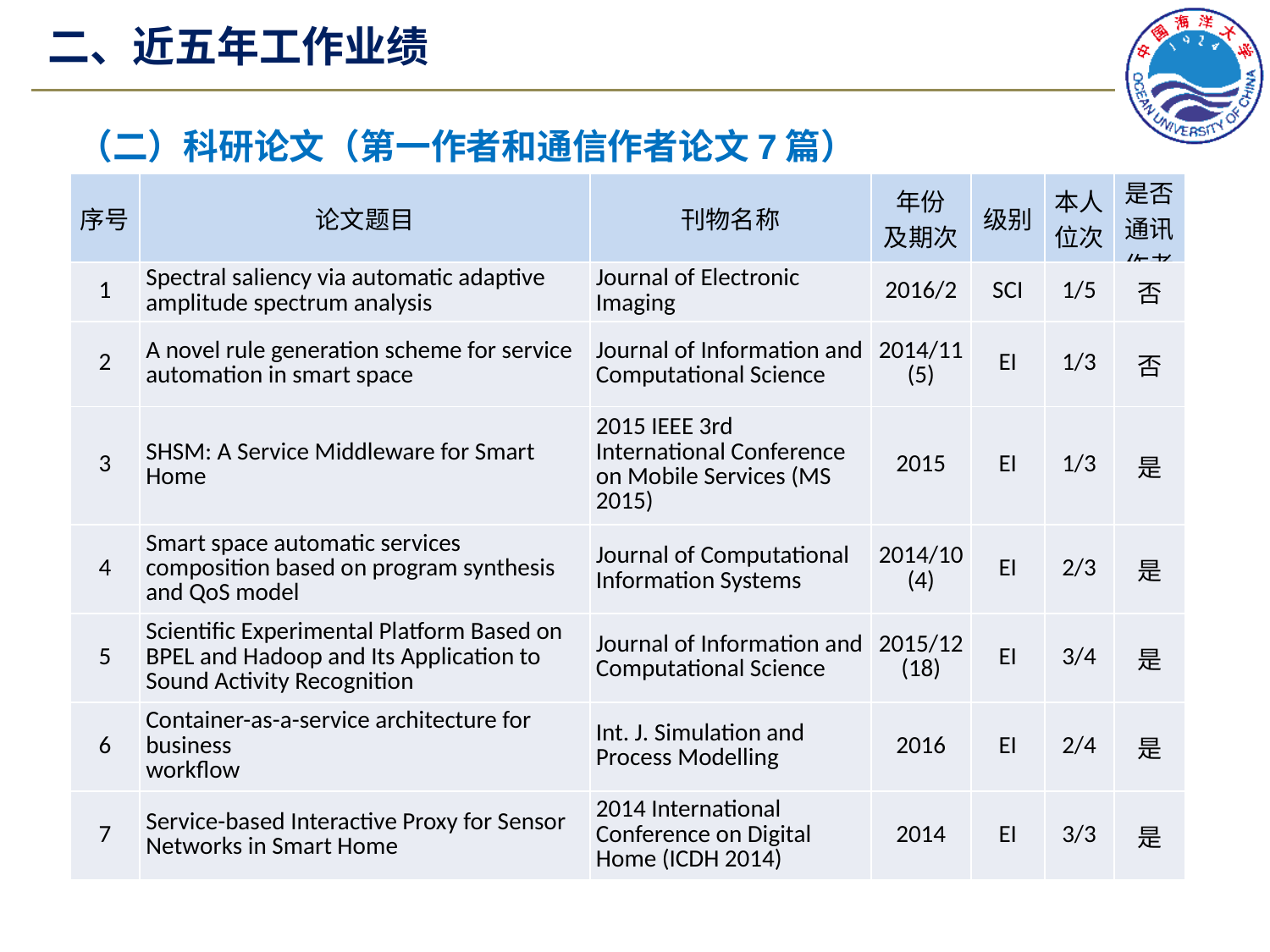

# 二、近五年工作业绩
（二）科研论文（第一作者和通信作者论文7篇）
| 序号 | 论文题目 | 刊物名称 | 年份 及期次 | 级别 | 本人 位次 | 是否通讯作者 |
| --- | --- | --- | --- | --- | --- | --- |
| 1 | Spectral saliency via automatic adaptive amplitude spectrum analysis | Journal of Electronic Imaging | 2016/2 | SCI | 1/5 | 否 |
| 2 | A novel rule generation scheme for service automation in smart space | Journal of Information and Computational Science | 2014/11(5) | EI | 1/3 | 否 |
| 3 | SHSM: A Service Middleware for Smart Home | 2015 IEEE 3rd International Conference on Mobile Services (MS 2015) | 2015 | EI | 1/3 | 是 |
| 4 | Smart space automatic services composition based on program synthesis and QoS model | Journal of Computational Information Systems | 2014/10(4) | EI | 2/3 | 是 |
| 5 | Scientific Experimental Platform Based on BPEL and Hadoop and Its Application to Sound Activity Recognition | Journal of Information and Computational Science | 2015/12(18) | EI | 3/4 | 是 |
| 6 | Container-as-a-service architecture for business workflow | Int. J. Simulation and Process Modelling | 2016 | EI | 2/4 | 是 |
| 7 | Service-based Interactive Proxy for Sensor Networks in Smart Home | 2014 International Conference on Digital Home (ICDH 2014) | 2014 | EI | 3/3 | 是 |